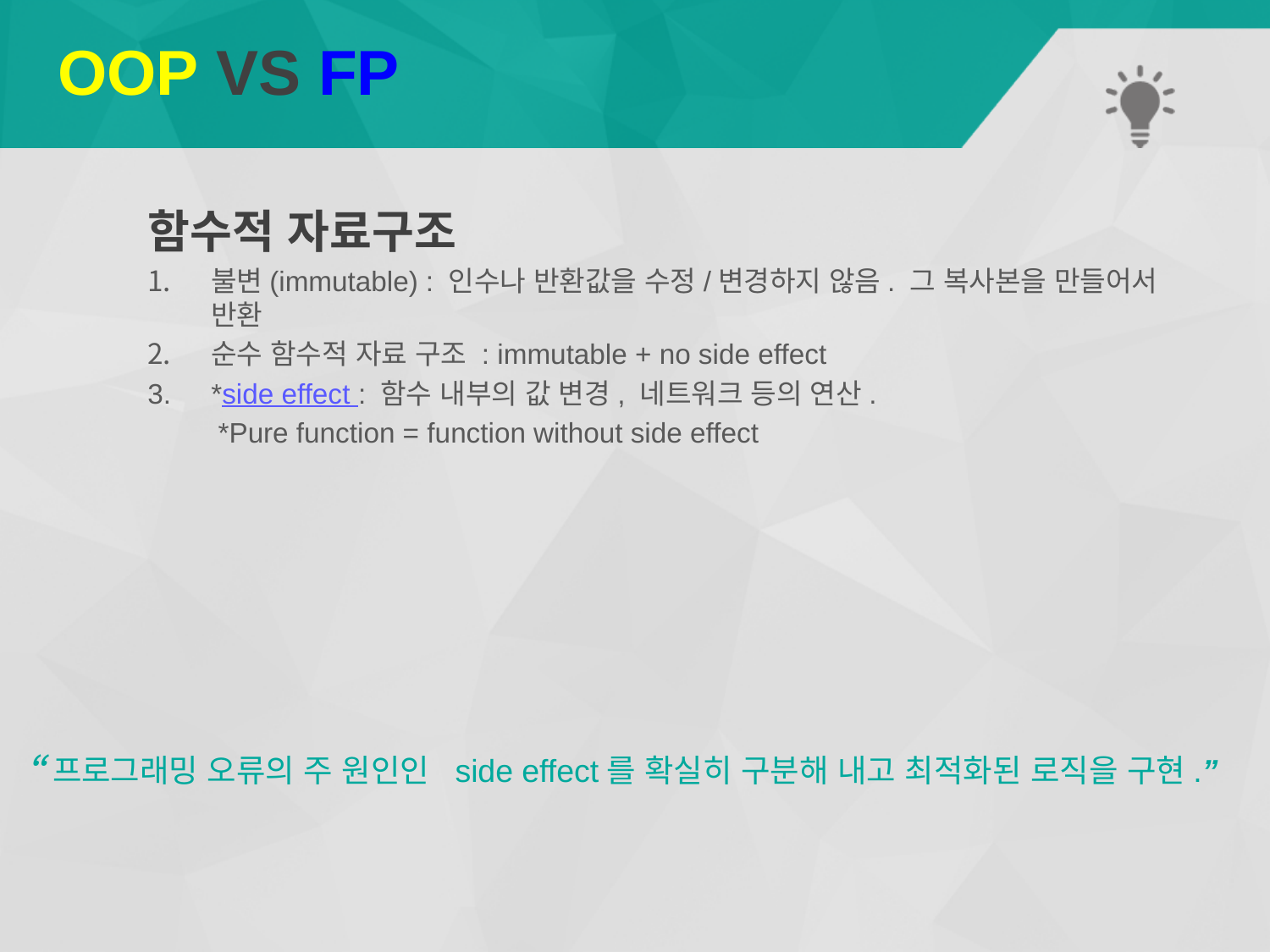

# OOP VS FP
함수적 자료구조
불변(immutable) : 인수나 반환값을 수정/변경하지 않음. 그 복사본을 만들어서 반환
순수 함수적 자료 구조 : immutable + no side effect
*side effect : 함수 내부의 값 변경, 네트워크 등의 연산.
         *Pure function = function without side effect

“프로그래밍 오류의 주 원인인  side effect를 확실히 구분해 내고 최적화된 로직을 구현.”